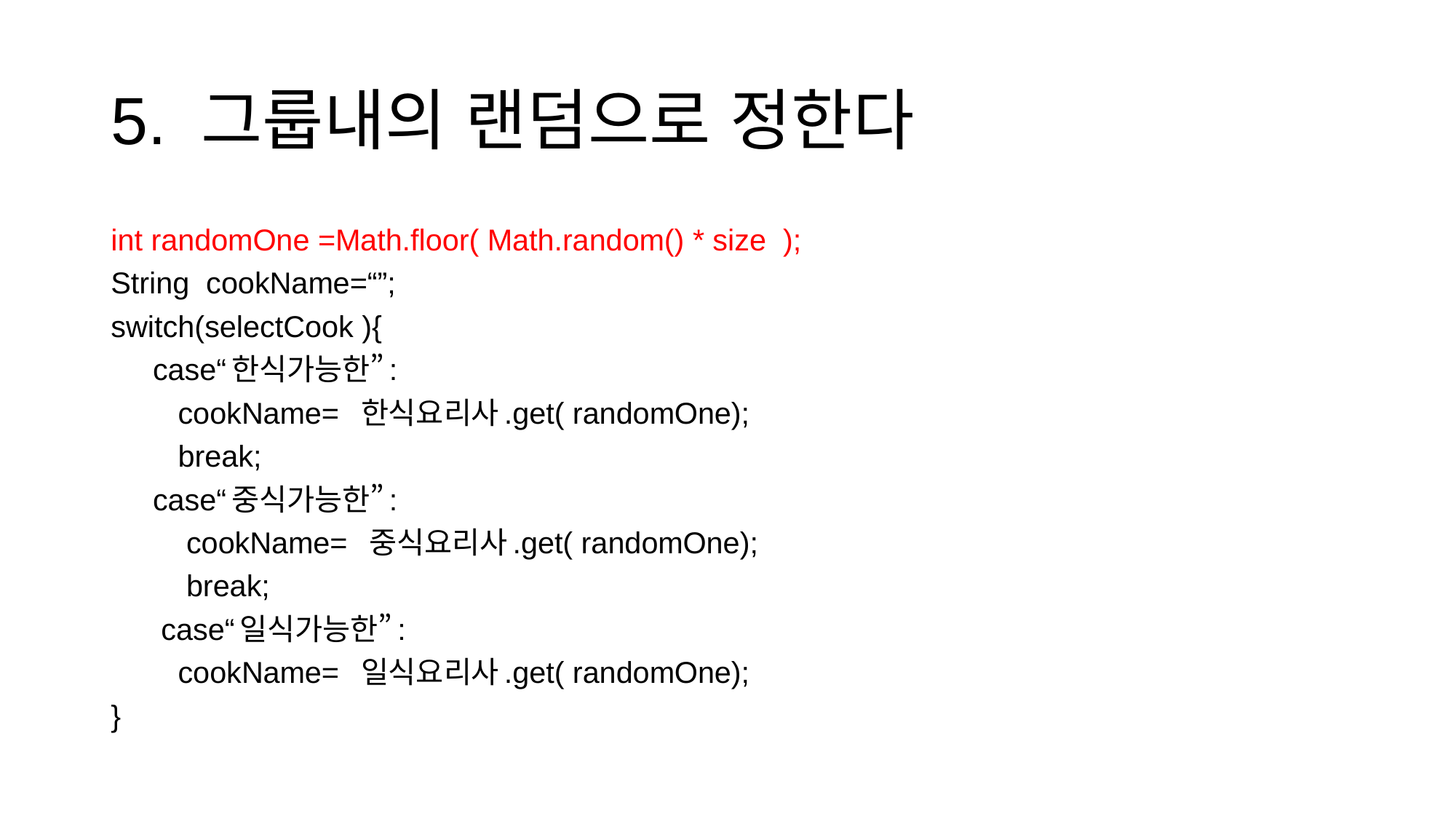

# 5. 그룹내의 랜덤으로 정한다
int randomOne =Math.floor( Math.random() * size  );
String  cookName=“”;
switch(selectCook ){
     case“한식가능한”:
        cookName=  한식요리사.get( randomOne);
        break;
     case“중식가능한”:
         cookName=  중식요리사.get( randomOne);
         break;
      case“일식가능한”:
        cookName=  일식요리사.get( randomOne);
}